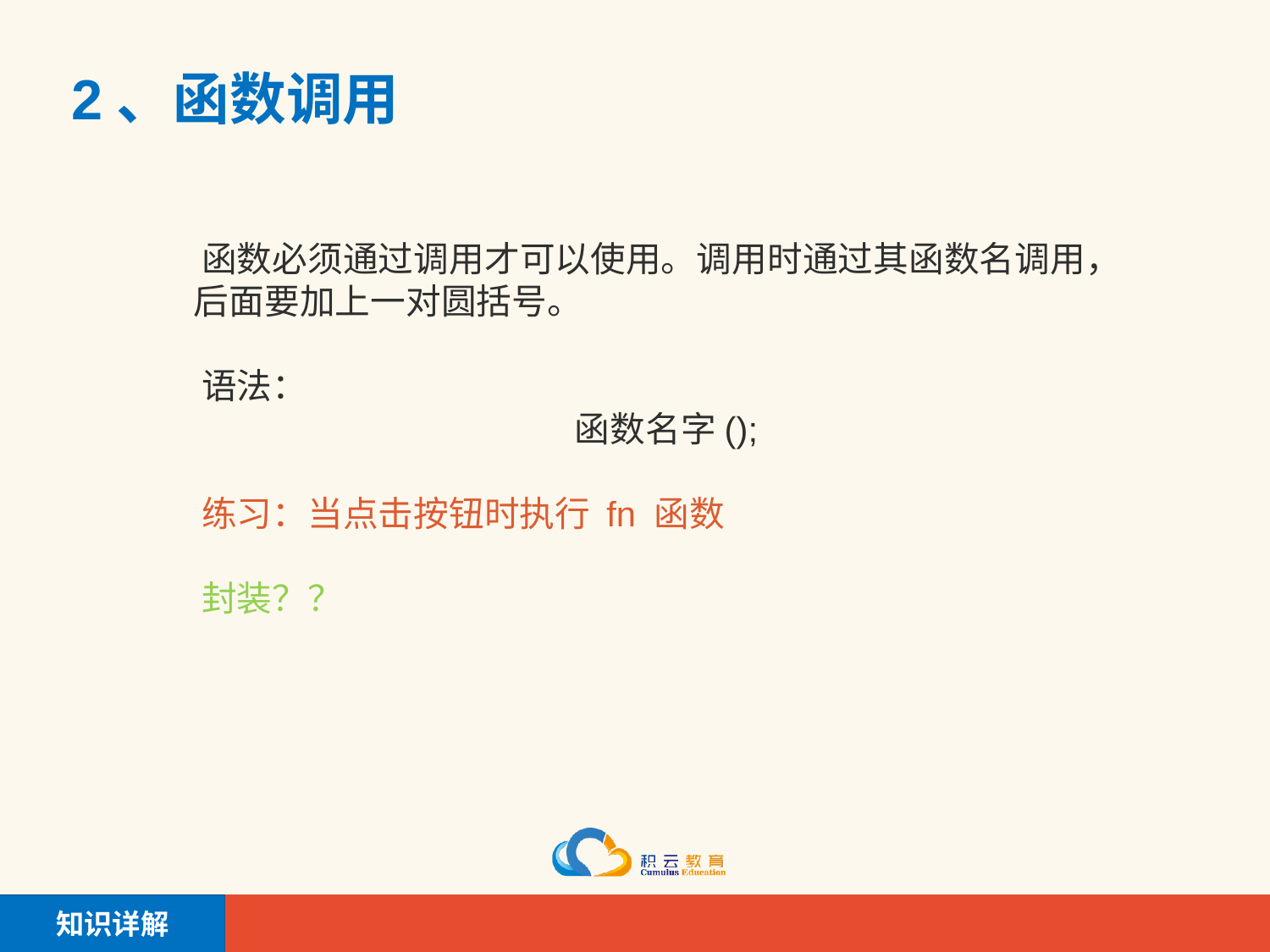

# 2、函数调用
函数必须通过调用才可以使用。调用时通过其函数名调用，后面要加上一对圆括号。

语法：
			函数名字();

练习：当点击按钮时执行 fn 函数

封装？？